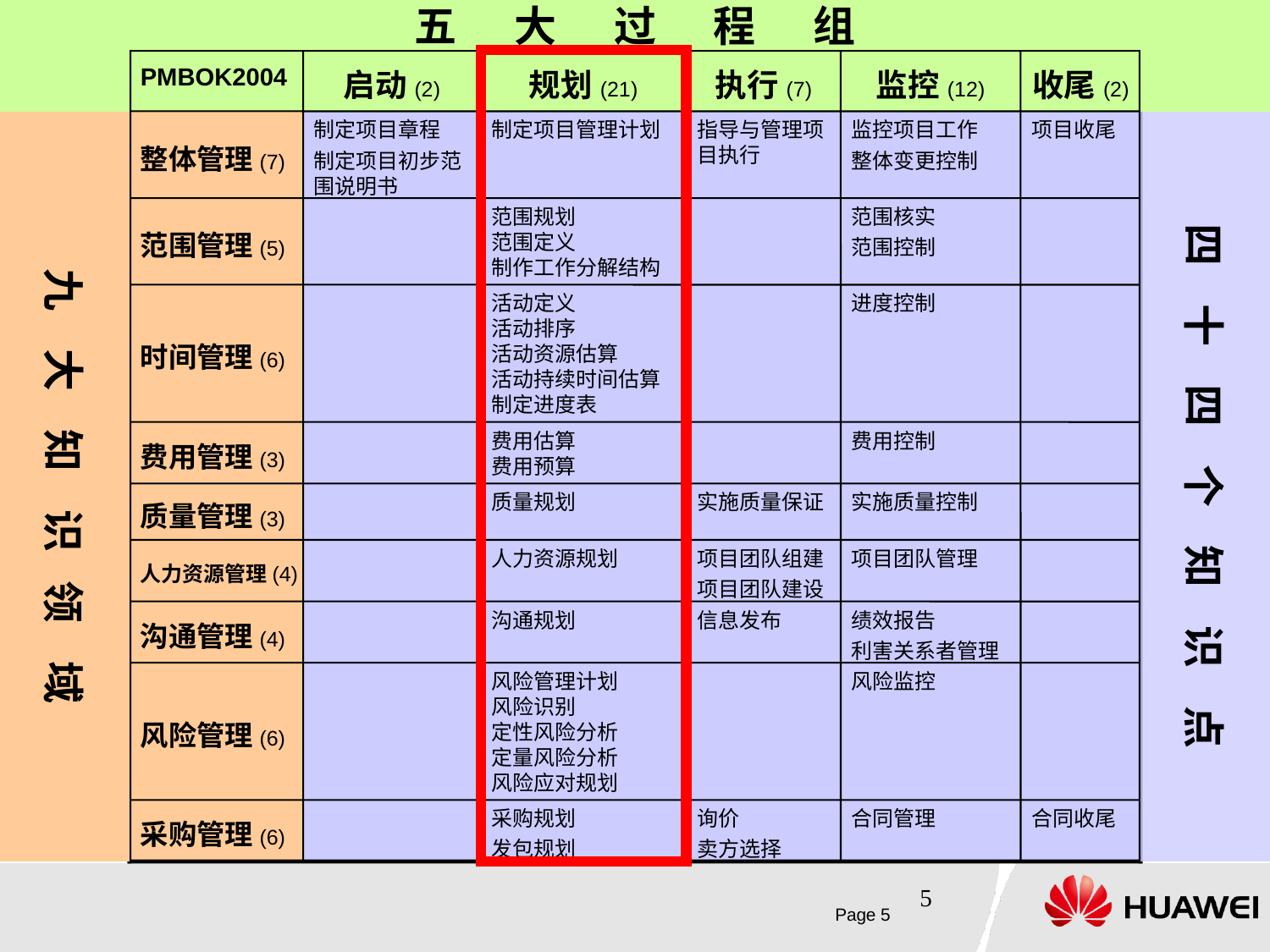

五      大      过      程      组

PMBOK2004

启动(2)

规划(21)

执行(7)

监控(12)

收尾(2)

整体管理(7)

制定项目章程
制定项目初步范围说明书
制定项目管理计划
指导与管理项目执行
监控项目工作
整体变更控制
项目收尾
九    大    知    识   领    域
四    十    四    个    知    识    点
范围管理(5)

范围规划
范围定义
制作工作分解结构

范围核实
范围控制

时间管理(6)

活动定义
活动排序
活动资源估算
活动持续时间估算
制定进度表

进度控制

费用管理(3)

费用估算
费用预算

费用控制

质量管理(3)

质量规划
实施质量保证
实施质量控制

人力资源管理(4)

人力资源规划
项目团队组建
项目团队建设
项目团队管理

沟通管理(4)

沟通规划
信息发布
绩效报告
利害关系者管理

风险管理(6)

风险管理计划
风险识别
定性风险分析
定量风险分析
风险应对规划

风险监控

采购管理(6)

采购规划
发包规划
询价
卖方选择
合同管理
合同收尾

5

Page 5